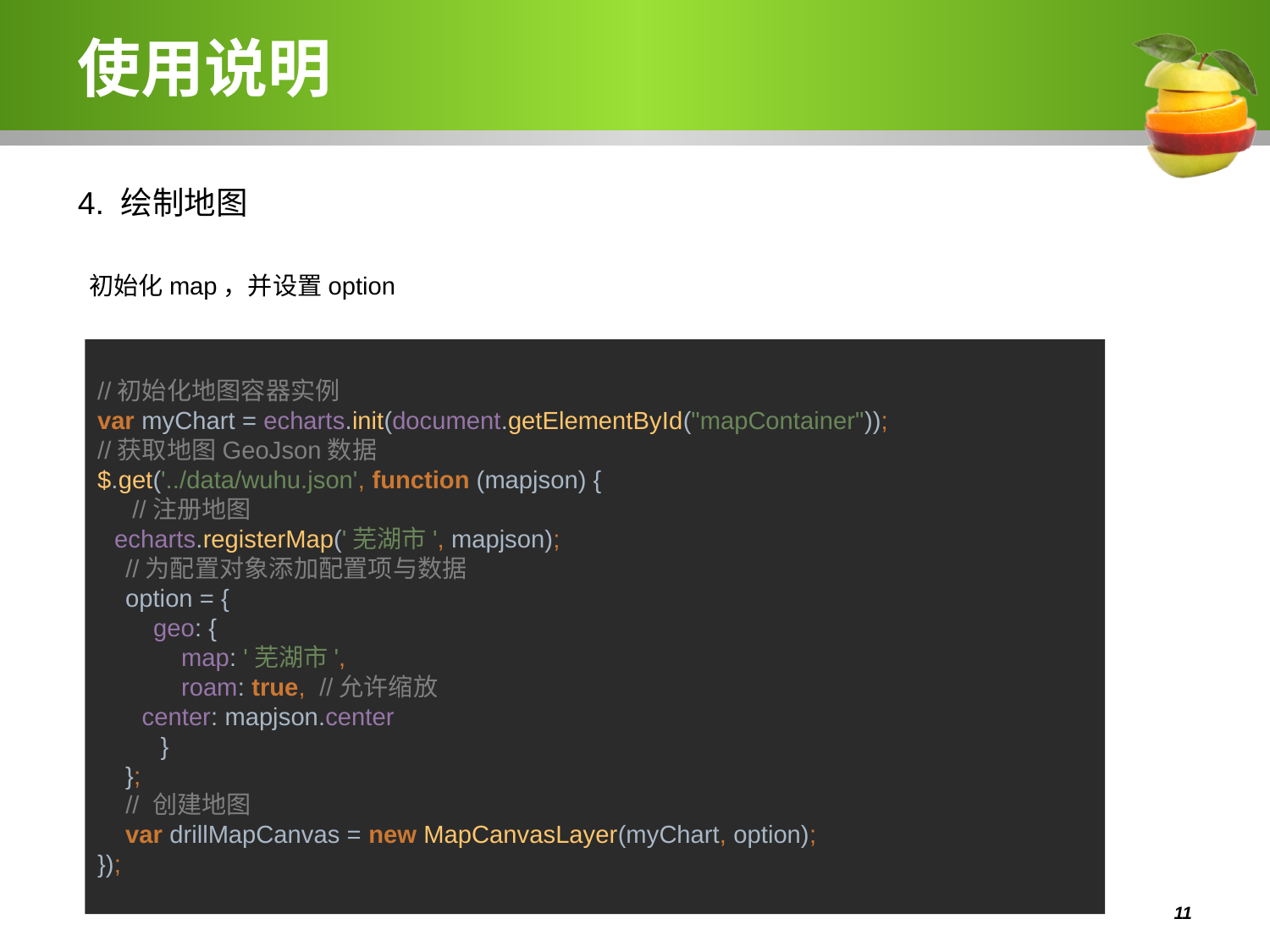

# 使用说明
4. 绘制地图

 初始化map，并设置option

//初始化地图容器实例
var myChart = echarts.init(document.getElementById("mapContainer"));
//获取地图GeoJson数据
$.get('../data/wuhu.json', function (mapjson) {
     //注册地图
  echarts.registerMap('芜湖市', mapjson);
    //为配置对象添加配置项与数据
    option = {
        geo: {
            map: '芜湖市',
            roam: true,  //允许缩放
       center: mapjson.center
         }
    };
    // 创建地图
    var drillMapCanvas = new MapCanvasLayer(myChart, option);
});

 11